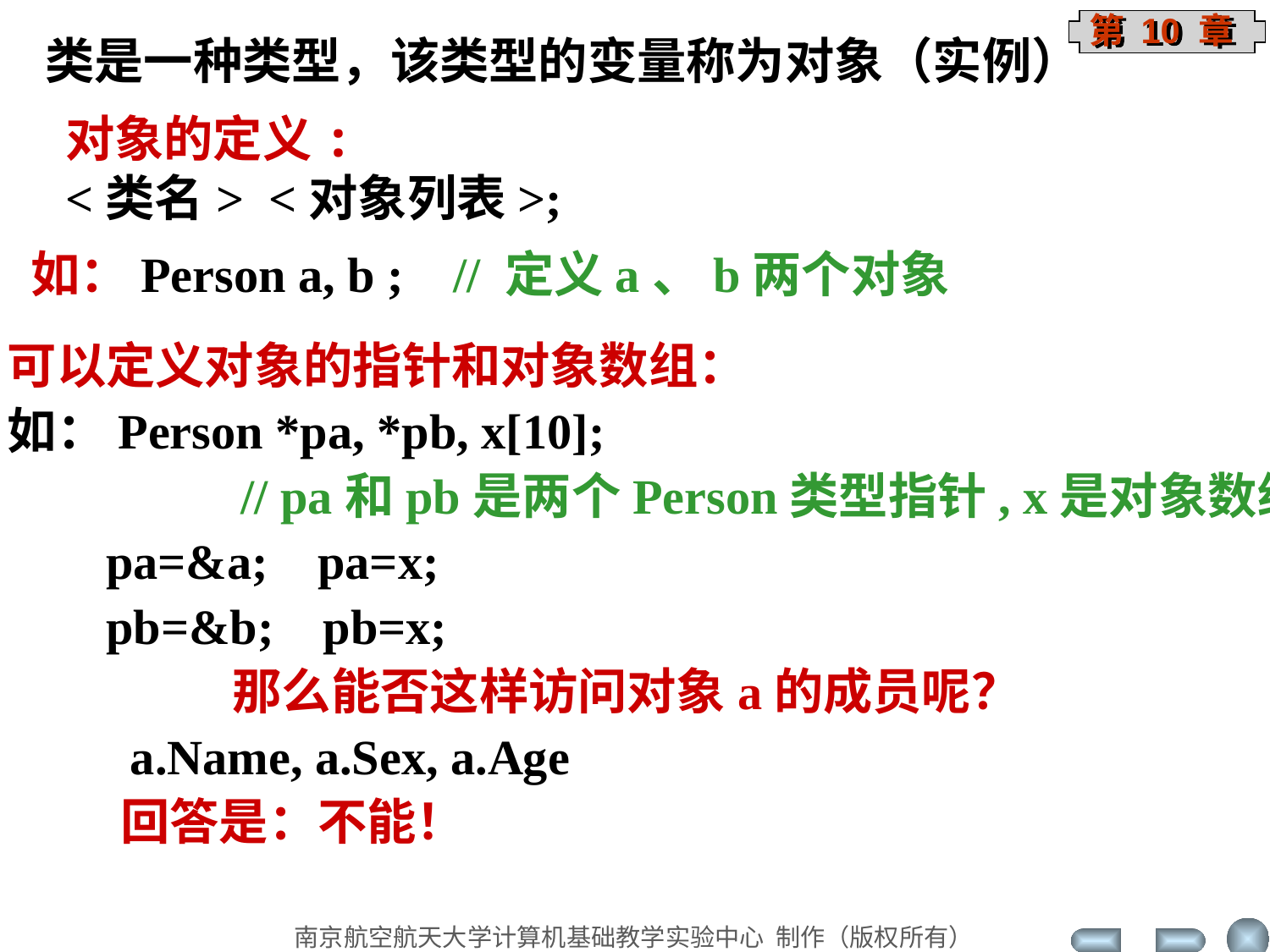

类是一种类型，该类型的变量称为对象（实例）
对象的定义:
<类名>  <对象列表>;
如：Person a, b ;    // 定义a、b两个对象
可以定义对象的指针和对象数组：
如：Person *pa, *pb, x[10];
                   // pa和pb是两个Person类型指针, x是对象数组
        pa=&a;    pa=x;
        pb=&b;    pb=x;
                   那么能否这样访问对象a的成员呢？
          a.Name, a.Sex, a.Age
         回答是：不能！